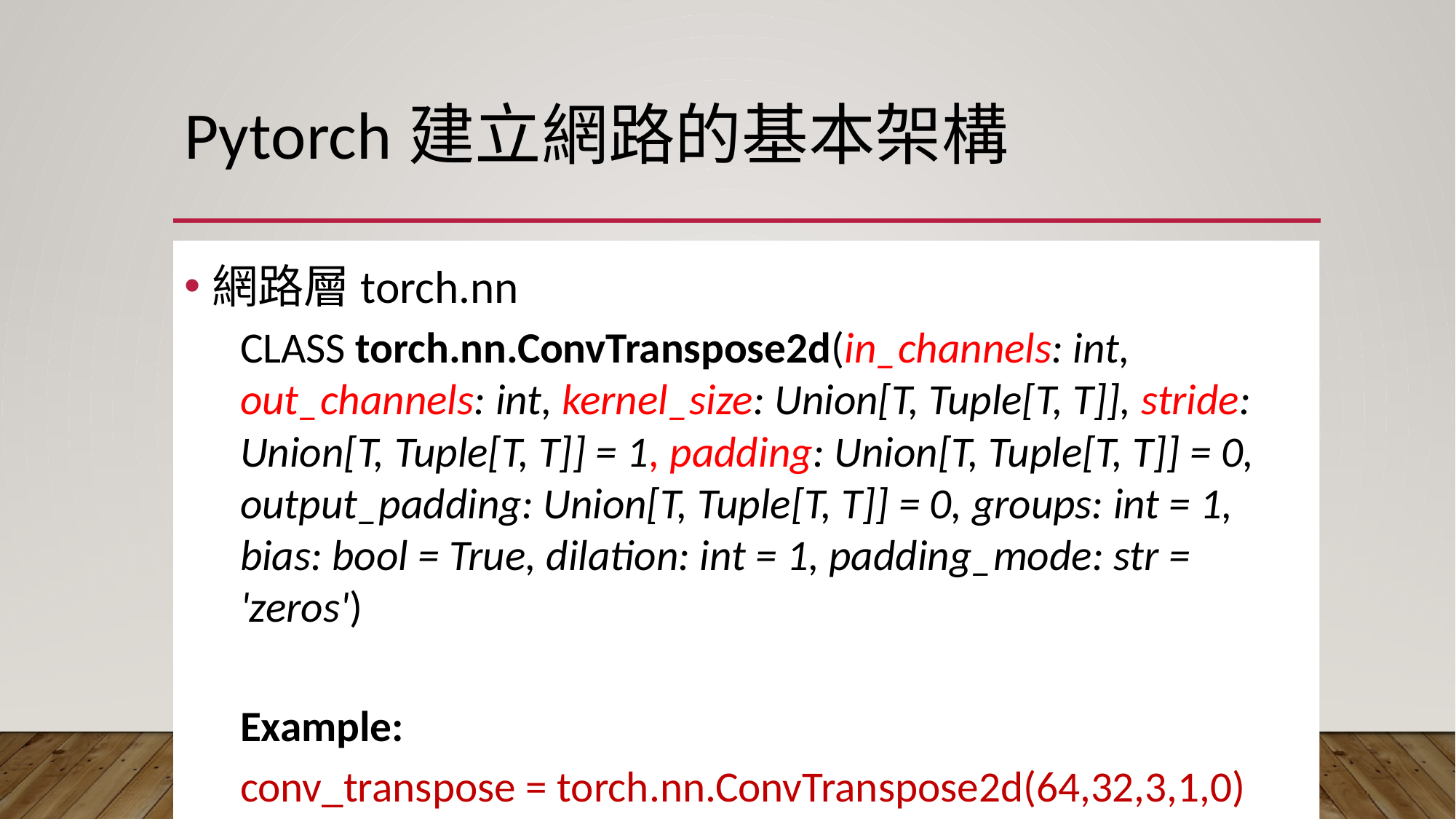

# Pytorch建立網路的基本架構
網路層torch.nn
CLASS torch.nn.ConvTranspose2d(in_channels: int, out_channels: int, kernel_size: Union[T, Tuple[T, T]], stride: Union[T, Tuple[T, T]] = 1, padding: Union[T, Tuple[T, T]] = 0, output_padding: Union[T, Tuple[T, T]] = 0, groups: int = 1, bias: bool = True, dilation: int = 1, padding_mode: str = 'zeros')

Example:
	conv_transpose = torch.nn.ConvTranspose2d(64,32,3,1,0)